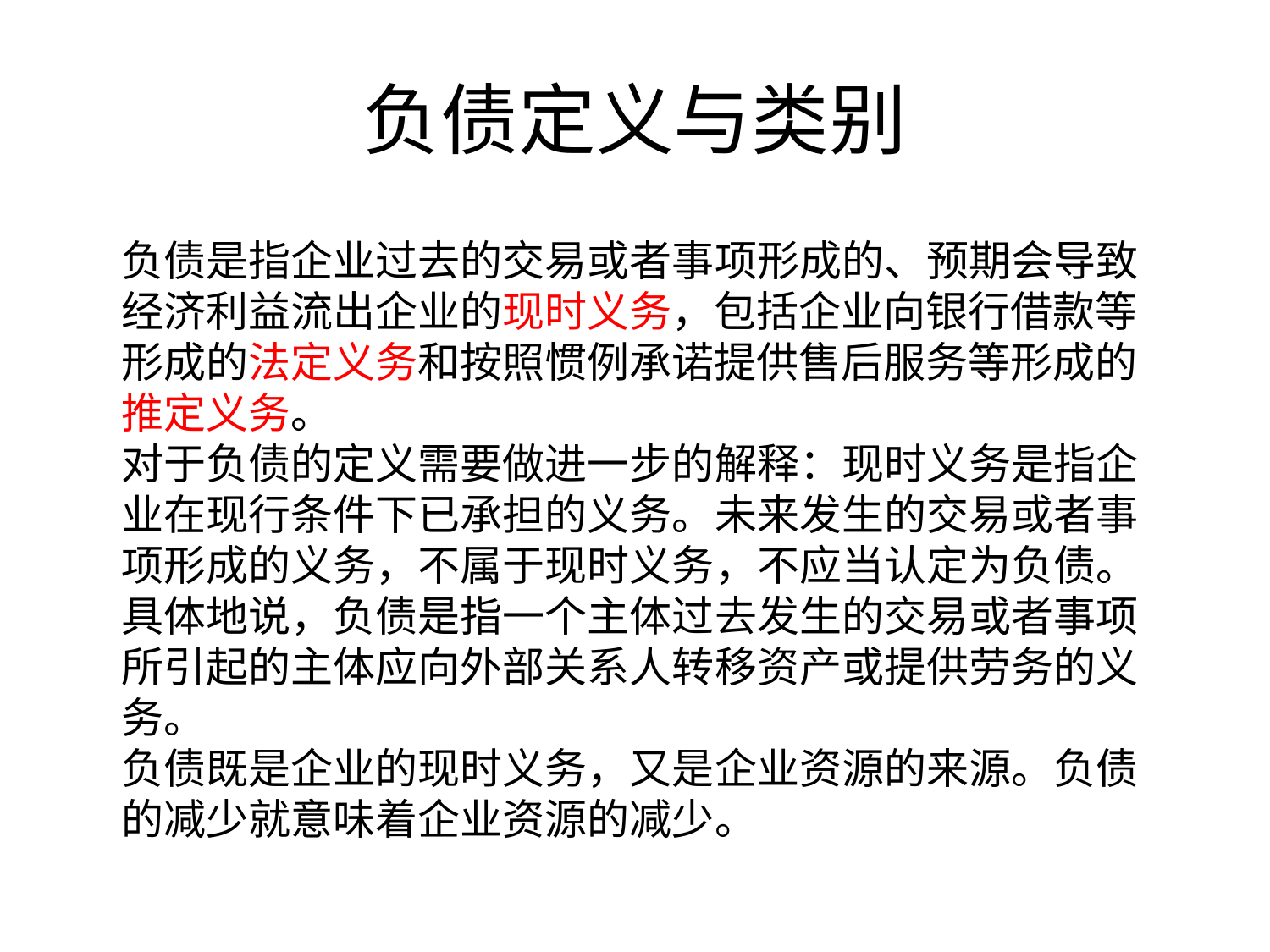

# 负债定义与类别
负债是指企业过去的交易或者事项形成的、预期会导致经济利益流出企业的现时义务，包括企业向银行借款等形成的法定义务和按照惯例承诺提供售后服务等形成的推定义务。
对于负债的定义需要做进一步的解释：现时义务是指企业在现行条件下已承担的义务。未来发生的交易或者事项形成的义务，不属于现时义务，不应当认定为负债。具体地说，负债是指一个主体过去发生的交易或者事项所引起的主体应向外部关系人转移资产或提供劳务的义务。
负债既是企业的现时义务，又是企业资源的来源。负债的减少就意味着企业资源的减少。